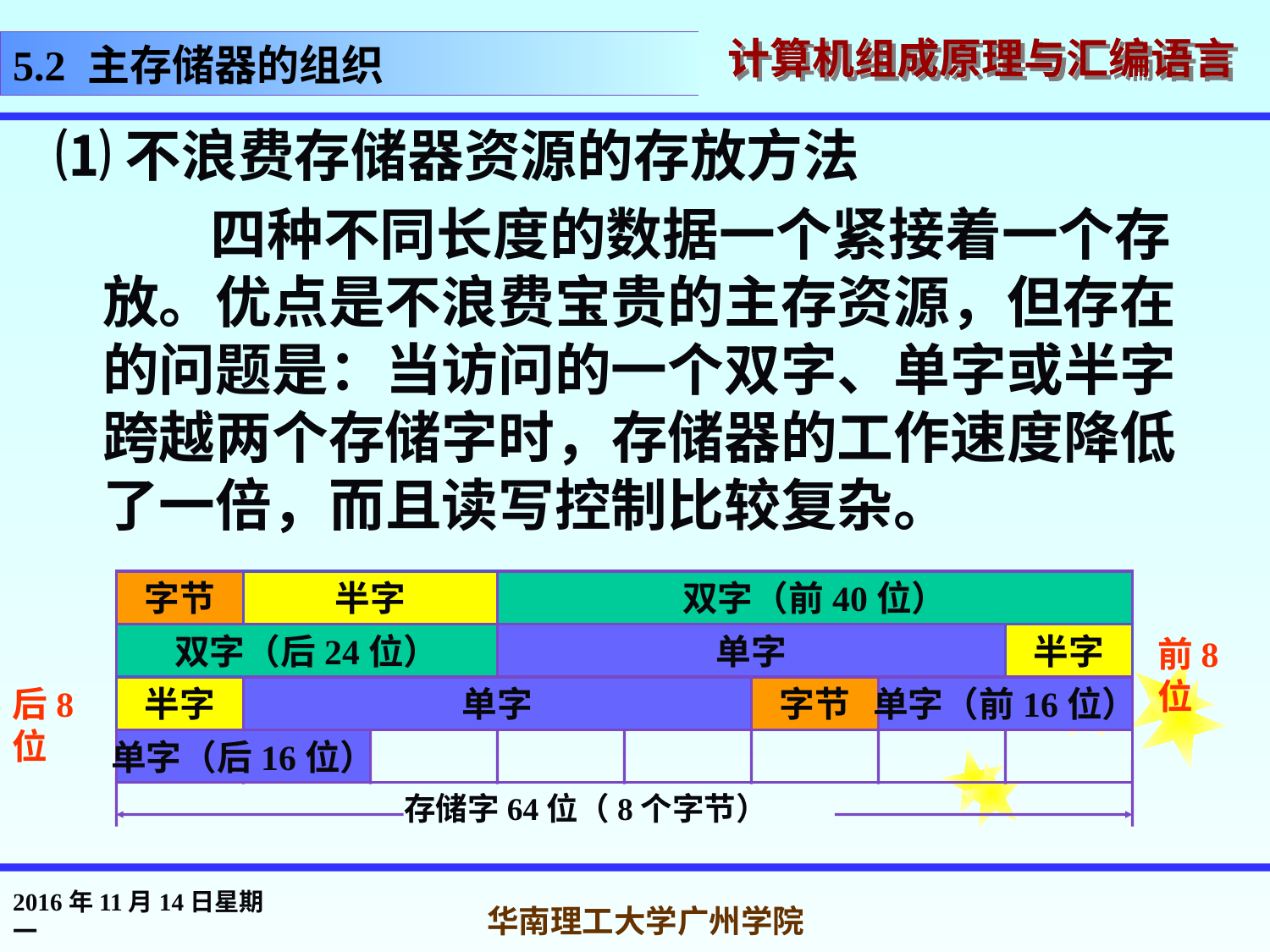

# 5.2 主存储器的组织
⑴不浪费存储器资源的存放方法
           四种不同长度的数据一个紧接着一个存放。优点是不浪费宝贵的主存资源，但存在的问题是：当访问的一个双字、单字或半字跨越两个存储字时，存储器的工作速度降低了一倍，而且读写控制比较复杂。

存储字64位（8个字节）

字节
半字
双字（前40位）
双字（后24位）
单字
半字
前8位
后8位
半字
单字
字节
单字（前16位）
单字（后16位）
2016年11月14日星期一
华南理工大学广州学院